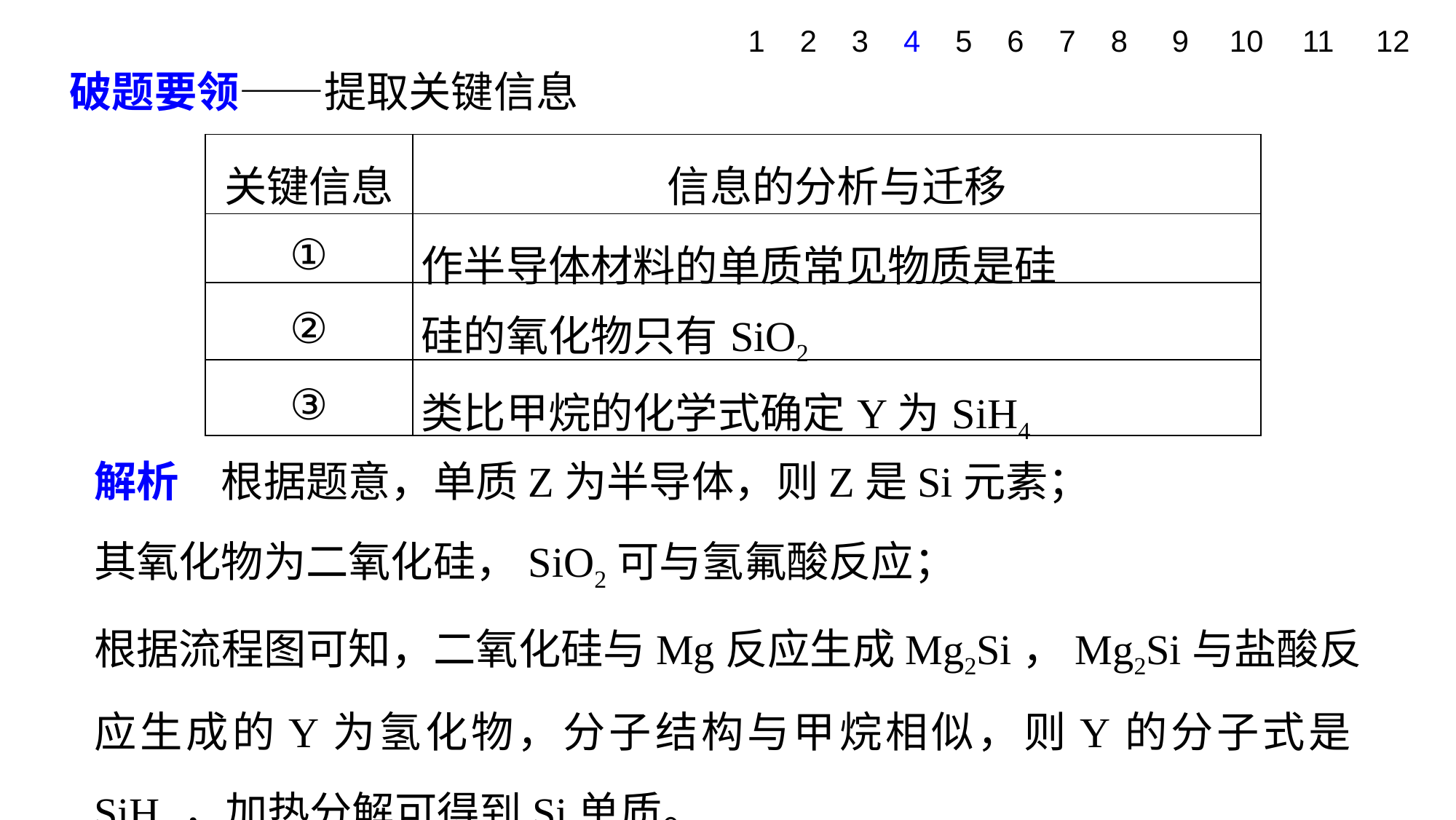

1
2
3
4
5
6
7
8
9
10
11
12
破题要领——提取关键信息
| 关键信息 | 信息的分析与迁移 |
| --- | --- |
| ① | 作半导体材料的单质常见物质是硅 |
| ② | 硅的氧化物只有SiO2 |
| ③ | 类比甲烷的化学式确定Y为SiH4 |
解析　根据题意，单质Z为半导体，则Z是Si元素；
其氧化物为二氧化硅，SiO2可与氢氟酸反应；
根据流程图可知，二氧化硅与Mg反应生成Mg2Si，Mg2Si与盐酸反应生成的Y为氢化物，分子结构与甲烷相似，则Y的分子式是SiH4，加热分解可得到Si单质。